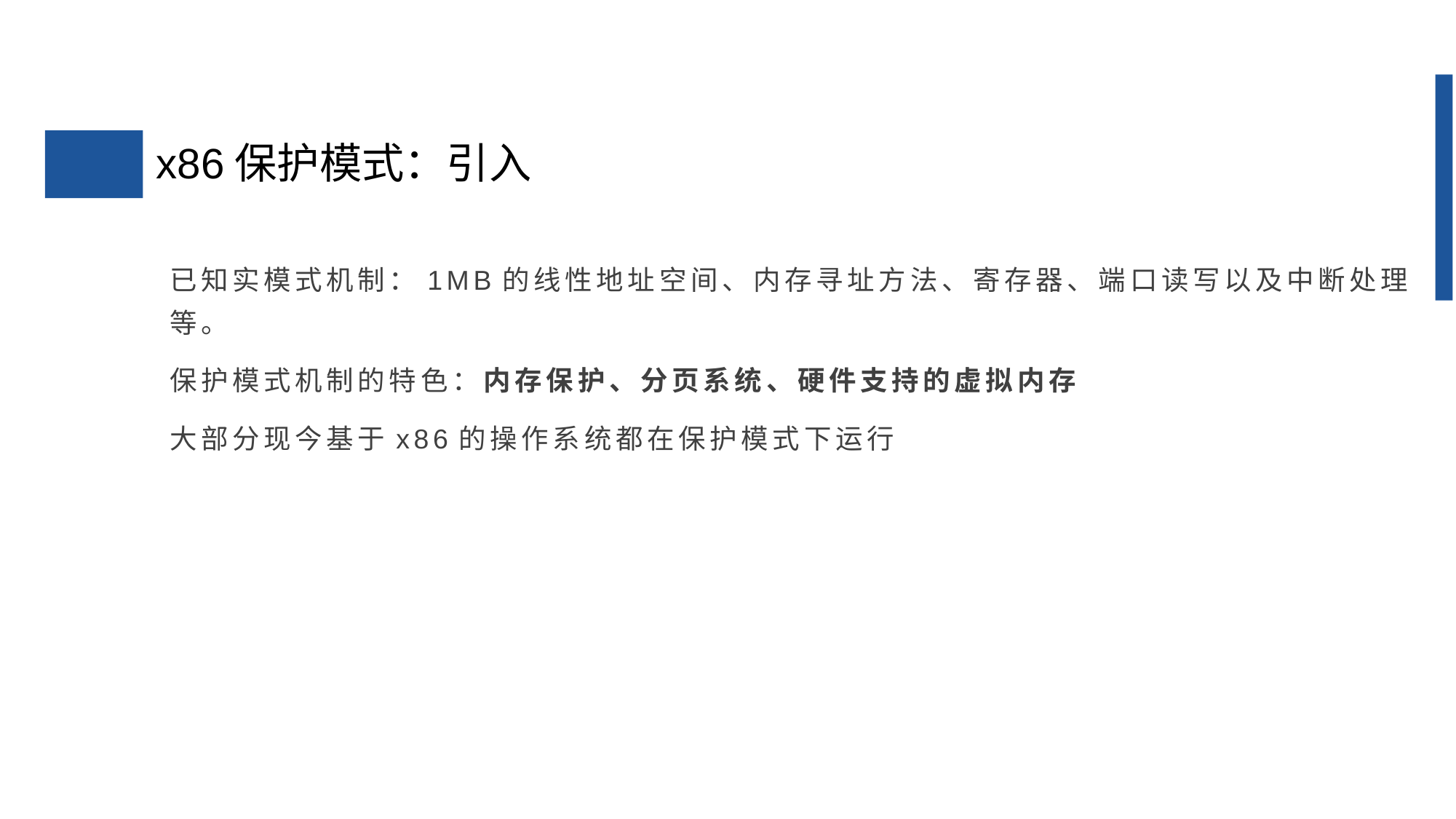

x86保护模式：引入
已知实模式机制：1MB的线性地址空间、内存寻址方法、寄存器、端口读写以及中断处理等。
保护模式机制的特色：内存保护、分页系统、硬件支持的虚拟内存
大部分现今基于x86的操作系统都在保护模式下运行